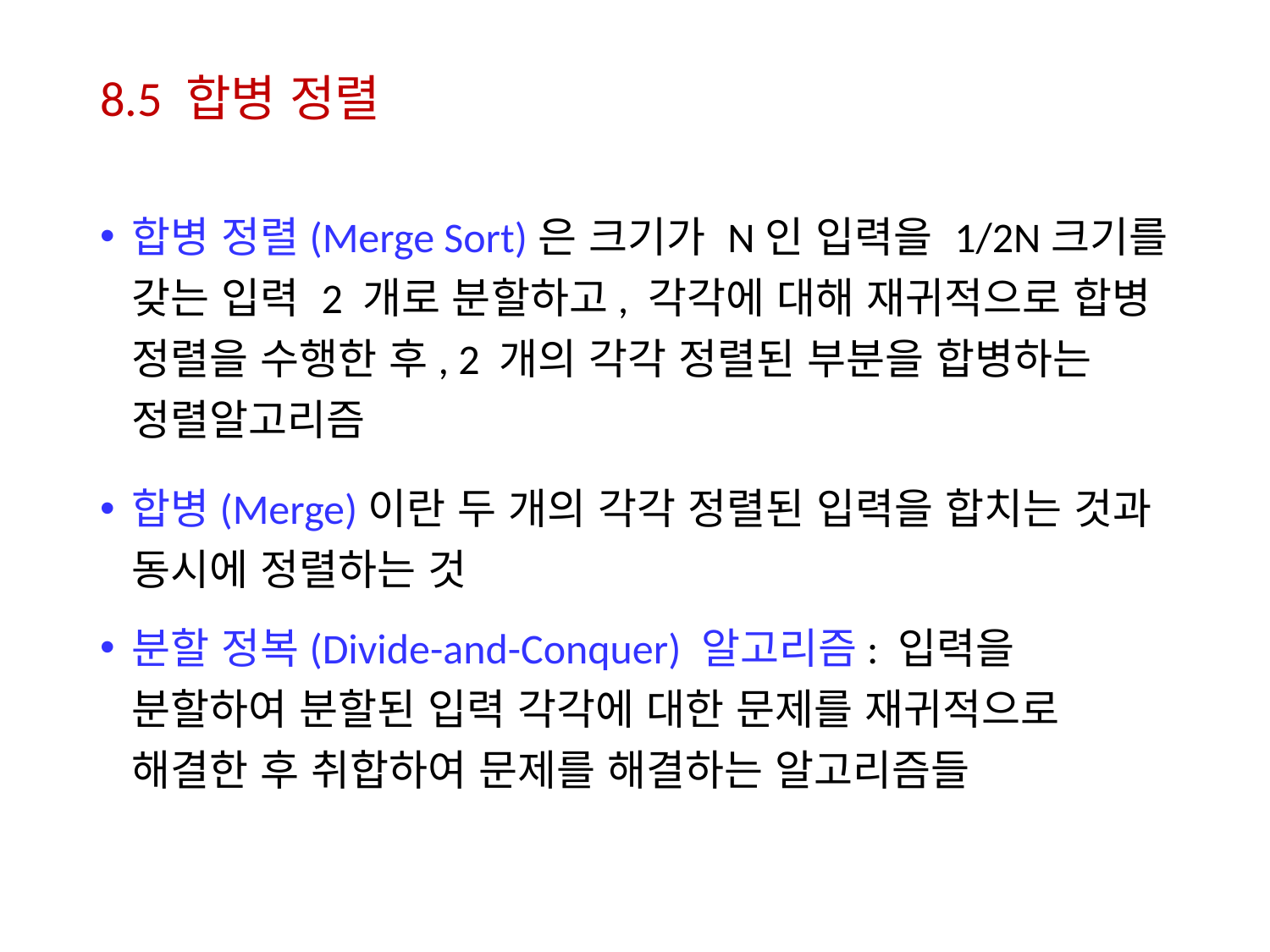

# 8.5 합병 정렬
합병 정렬(Merge Sort)은 크기가 N인 입력을 1/2N크기를 갖는 입력 2 개로 분할하고, 각각에 대해 재귀적으로 합병 정렬을 수행한 후, 2 개의 각각 정렬된 부분을 합병하는 정렬알고리즘
합병(Merge)이란 두 개의 각각 정렬된 입력을 합치는 것과 동시에 정렬하는 것
분할 정복(Divide-and-Conquer) 알고리즘: 입력을 분할하여 분할된 입력 각각에 대한 문제를 재귀적으로 해결한 후 취합하여 문제를 해결하는 알고리즘들